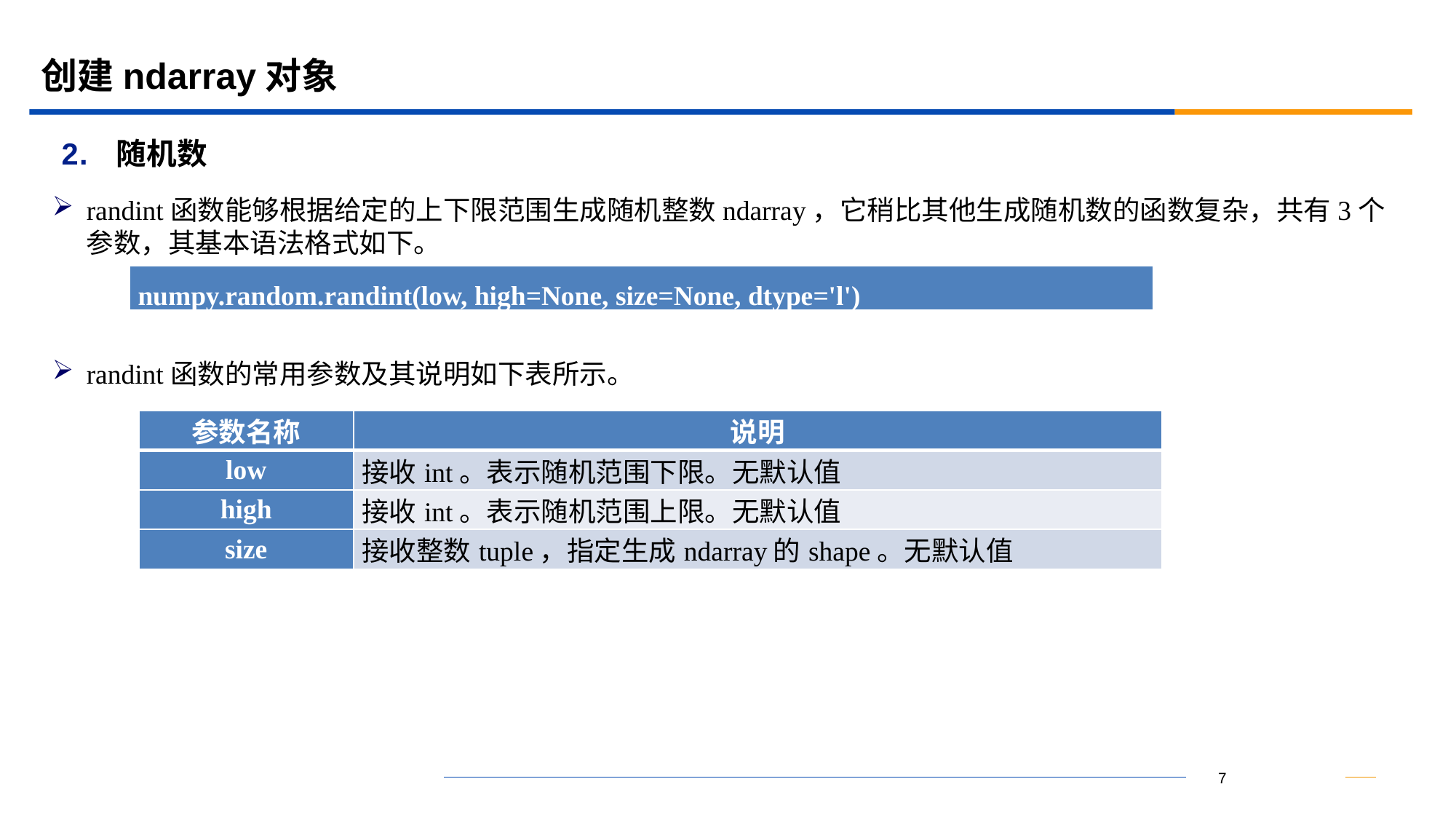

# 创建ndarray对象
随机数
randint函数能够根据给定的上下限范围生成随机整数ndarray，它稍比其他生成随机数的函数复杂，共有3个参数，其基本语法格式如下。
| numpy.random.randint(low, high=None, size=None, dtype='l') |
| --- |
randint函数的常用参数及其说明如下表所示。
| 参数名称 | 说明 |
| --- | --- |
| low | 接收int。表示随机范围下限。无默认值 |
| high | 接收int。表示随机范围上限。无默认值 |
| size | 接收整数tuple，指定生成ndarray的shape。无默认值 |